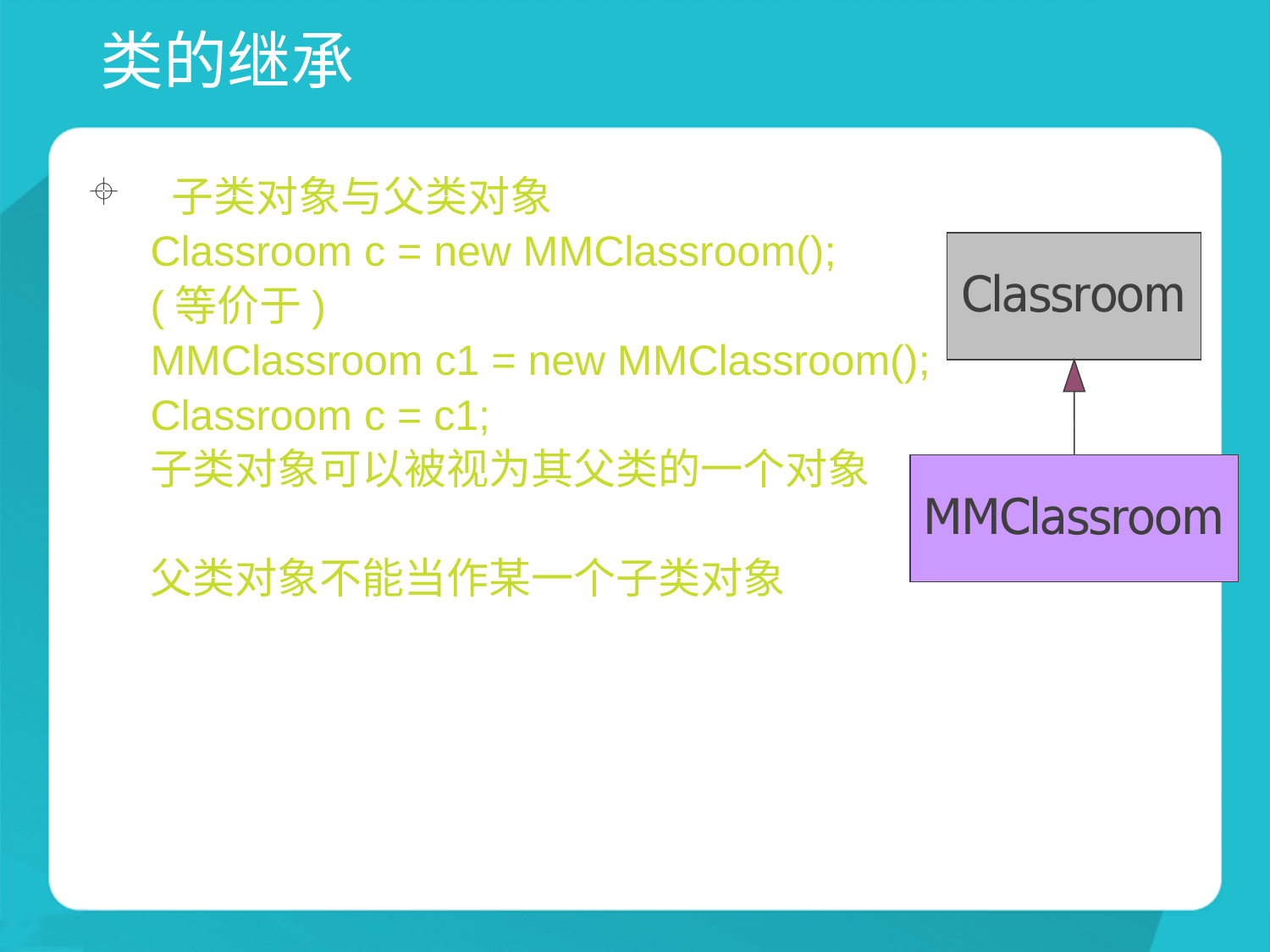

# 类的继承
子类对象与父类对象
Classroom c = new MMClassroom();
(等价于)
MMClassroom c1 = new MMClassroom();
Classroom c = c1;
子类对象可以被视为其父类的一个对象

父类对象不能当作某一个子类对象

Classroom

MMClassroom
87